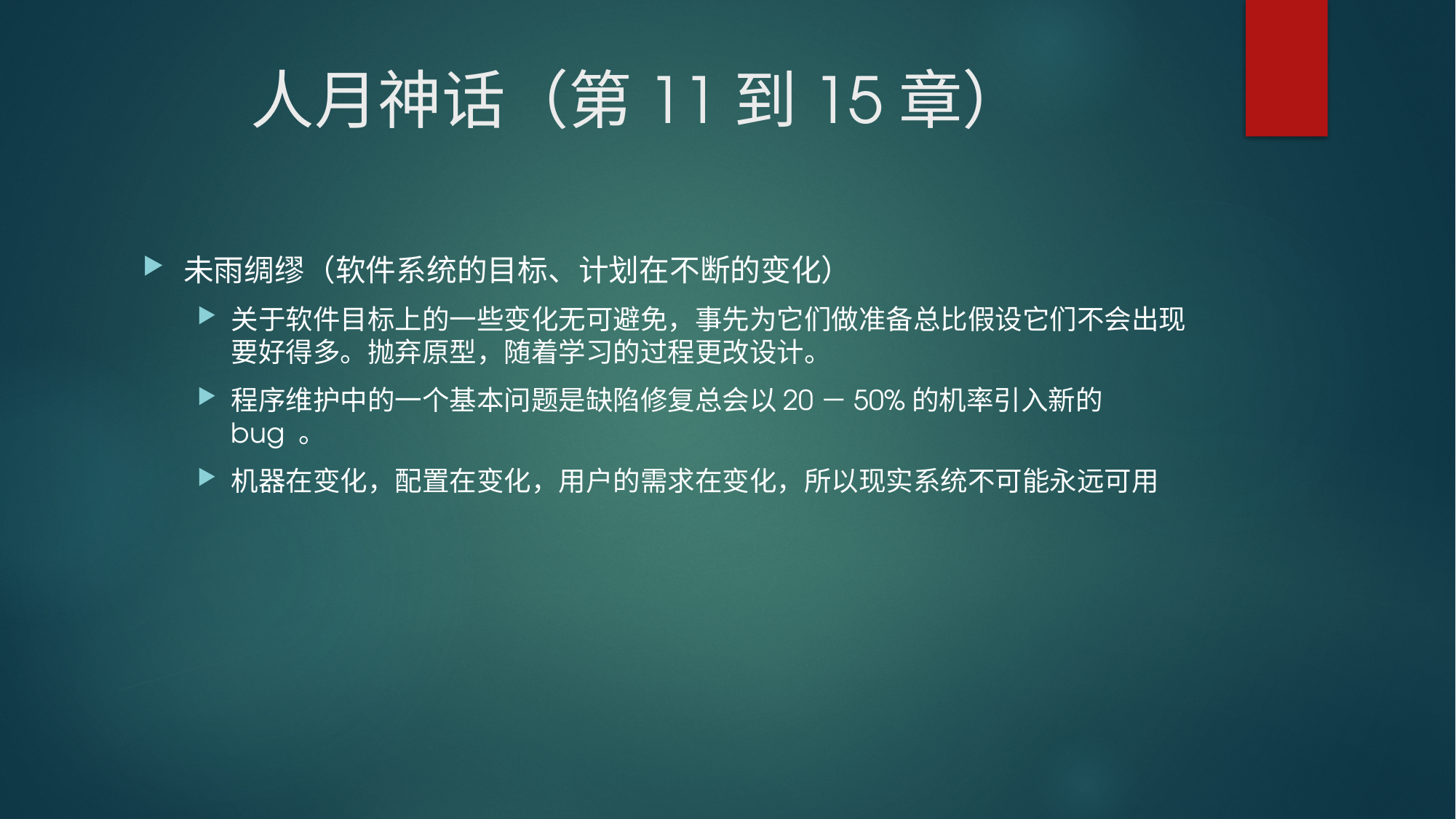

# 人月神话（第11到15章）
未雨绸缪（软件系统的目标、计划在不断的变化）
关于软件目标上的一些变化无可避免，事先为它们做准备总比假设它们不会出现要好得多。抛弃原型，随着学习的过程更改设计。
程序维护中的一个基本问题是缺陷修复总会以20－50%的机率引入新的 bug 。
机器在变化，配置在变化，用户的需求在变化，所以现实系统不可能永远可用